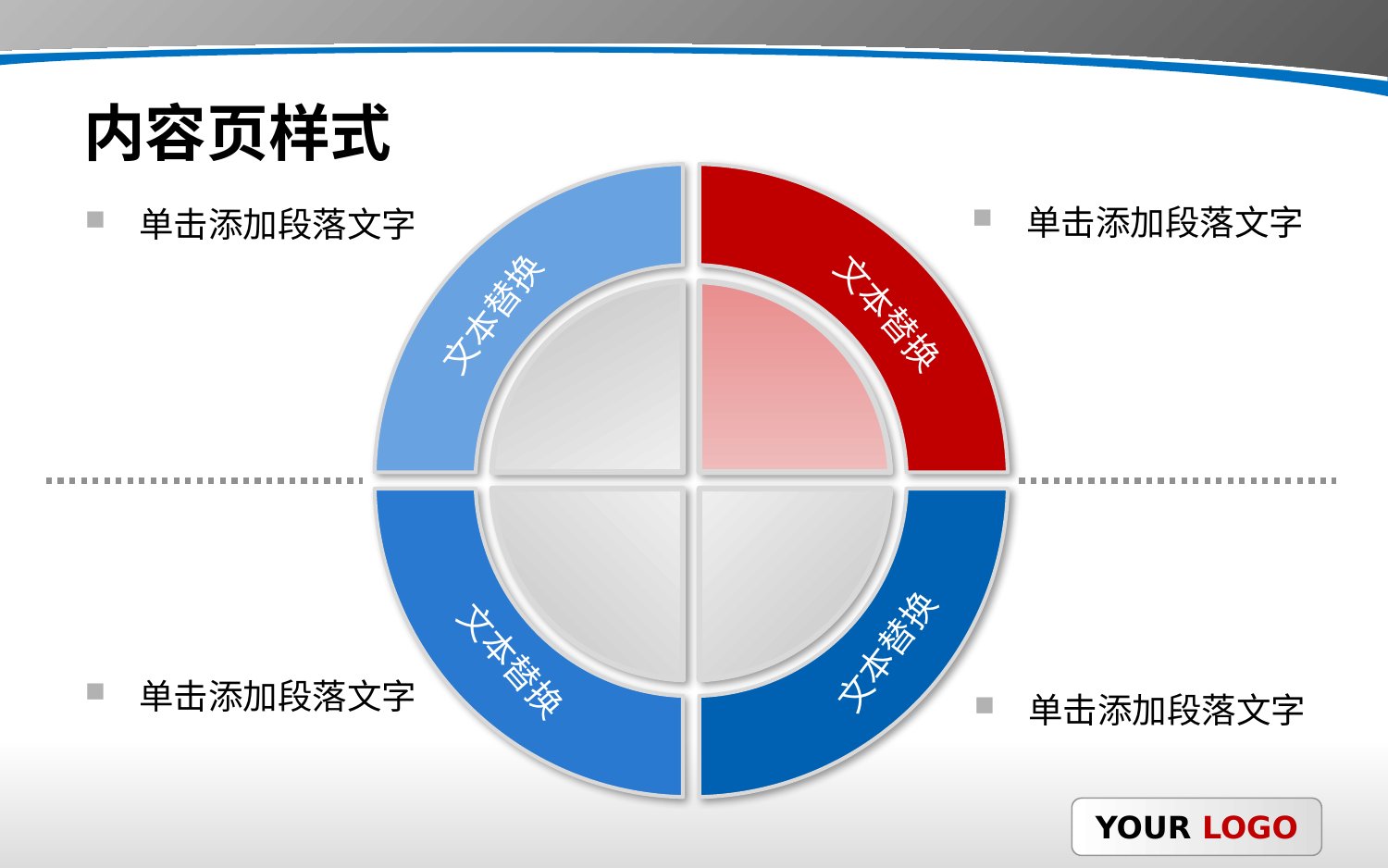

# 内容页样式

文本替换
文本替换

文本替换
文本替换
单击添加段落文字
单击添加段落文字

单击添加段落文字
单击添加段落文字